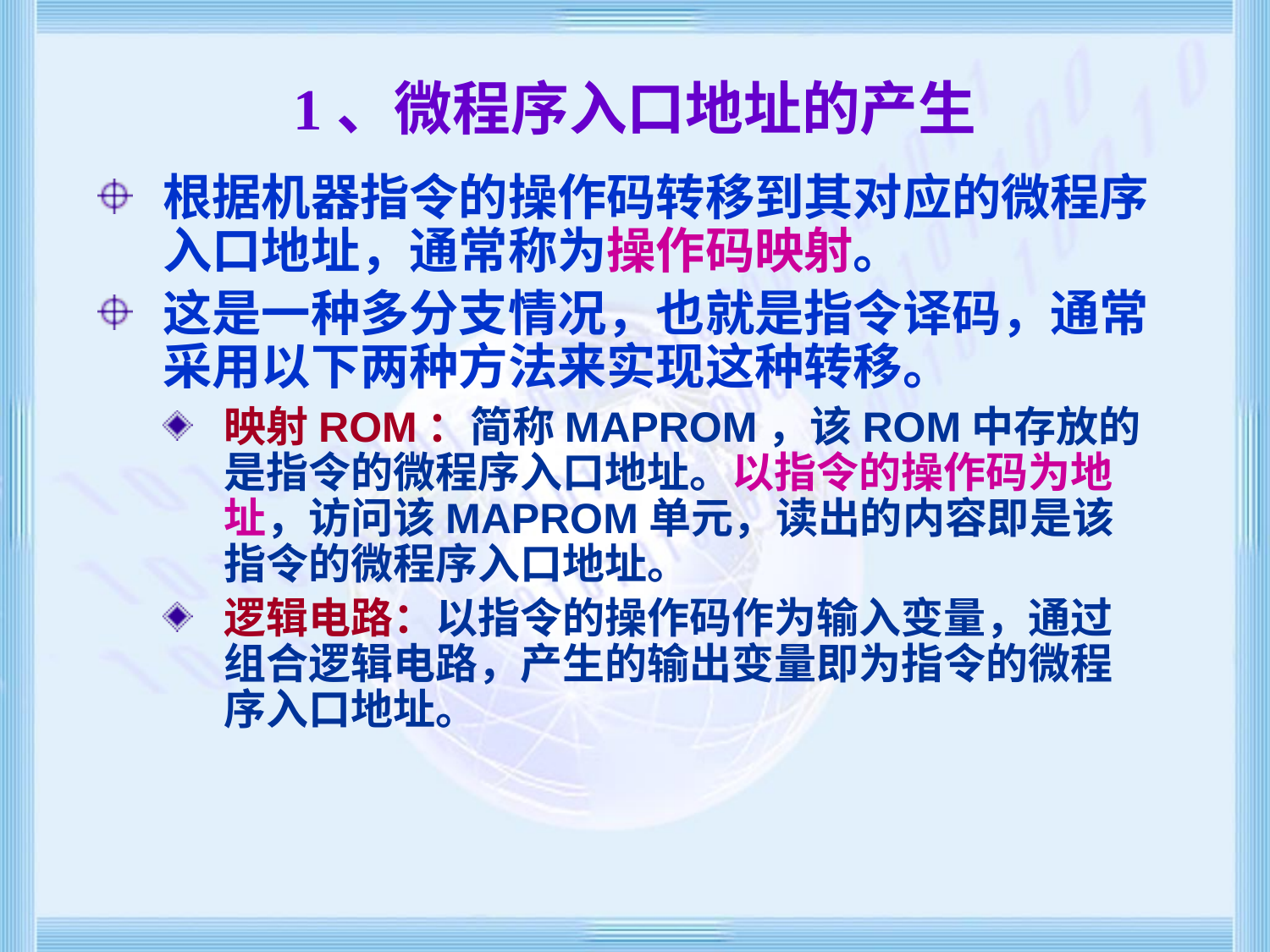

# 1、微程序入口地址的产生
根据机器指令的操作码转移到其对应的微程序入口地址，通常称为操作码映射。
这是一种多分支情况，也就是指令译码，通常采用以下两种方法来实现这种转移。
映射ROM：简称MAPROM，该ROM中存放的是指令的微程序入口地址。以指令的操作码为地址，访问该MAPROM单元，读出的内容即是该指令的微程序入口地址。
逻辑电路：以指令的操作码作为输入变量，通过组合逻辑电路，产生的输出变量即为指令的微程序入口地址。

37